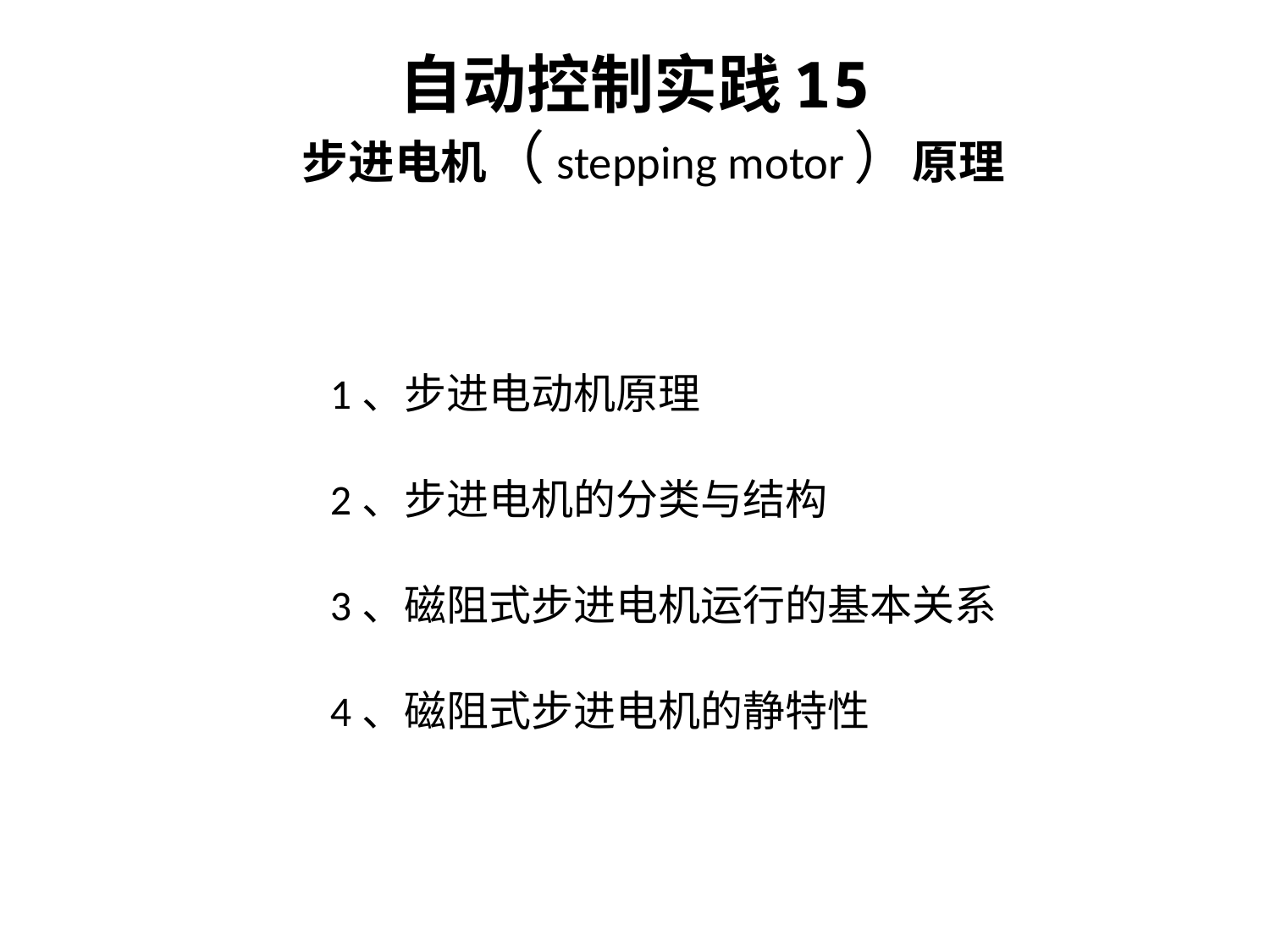

# 自动控制实践15 步进电机（stepping motor）原理
1、步进电动机原理
2、步进电机的分类与结构
3、磁阻式步进电机运行的基本关系
4、磁阻式步进电机的静特性